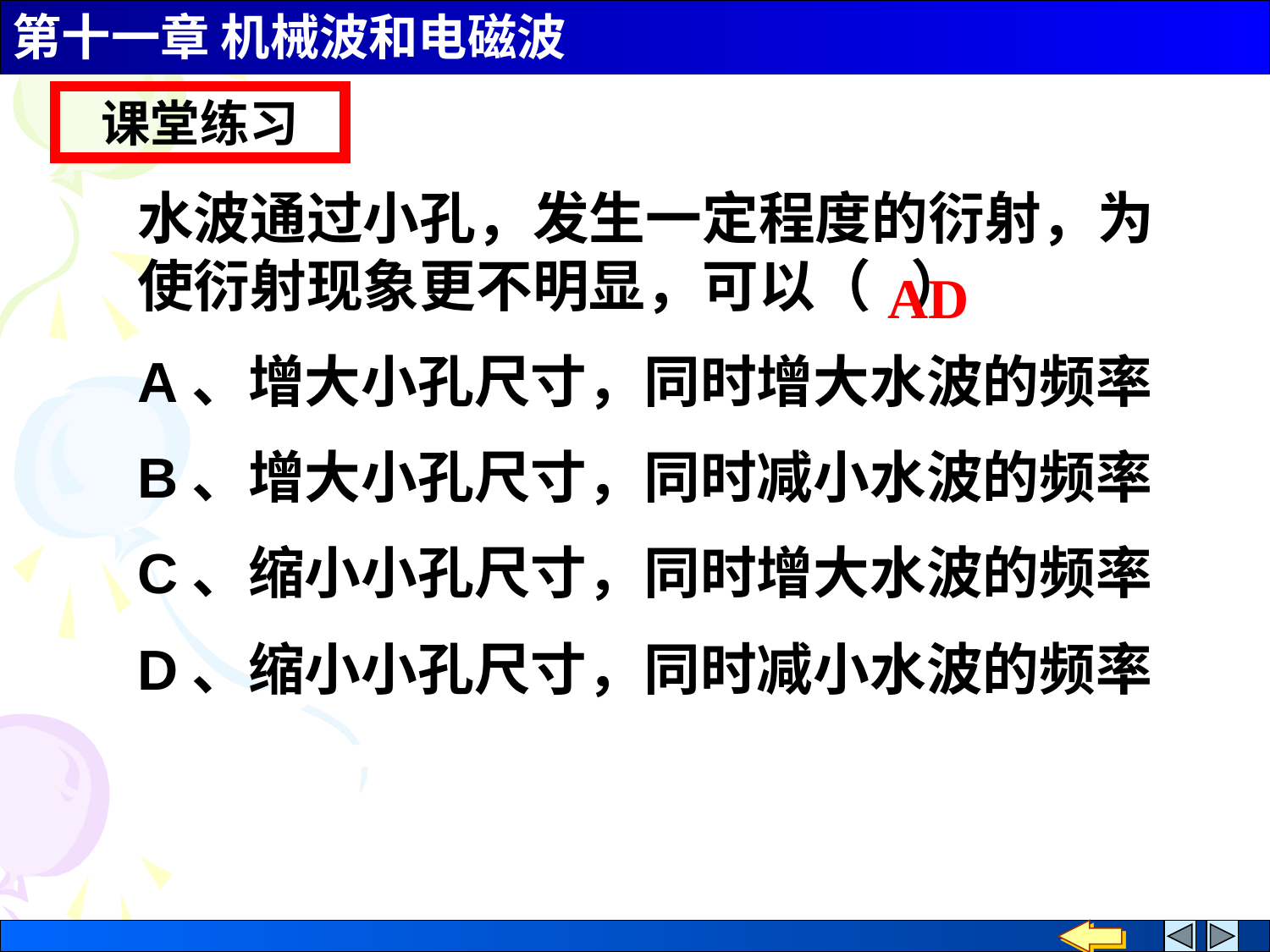

课堂练习
水波通过小孔，发生一定程度的衍射，为使衍射现象更不明显，可以（   ）
A、增大小孔尺寸，同时增大水波的频率
B、增大小孔尺寸，同时减小水波的频率
C、缩小小孔尺寸，同时增大水波的频率
D、缩小小孔尺寸，同时减小水波的频率

AD